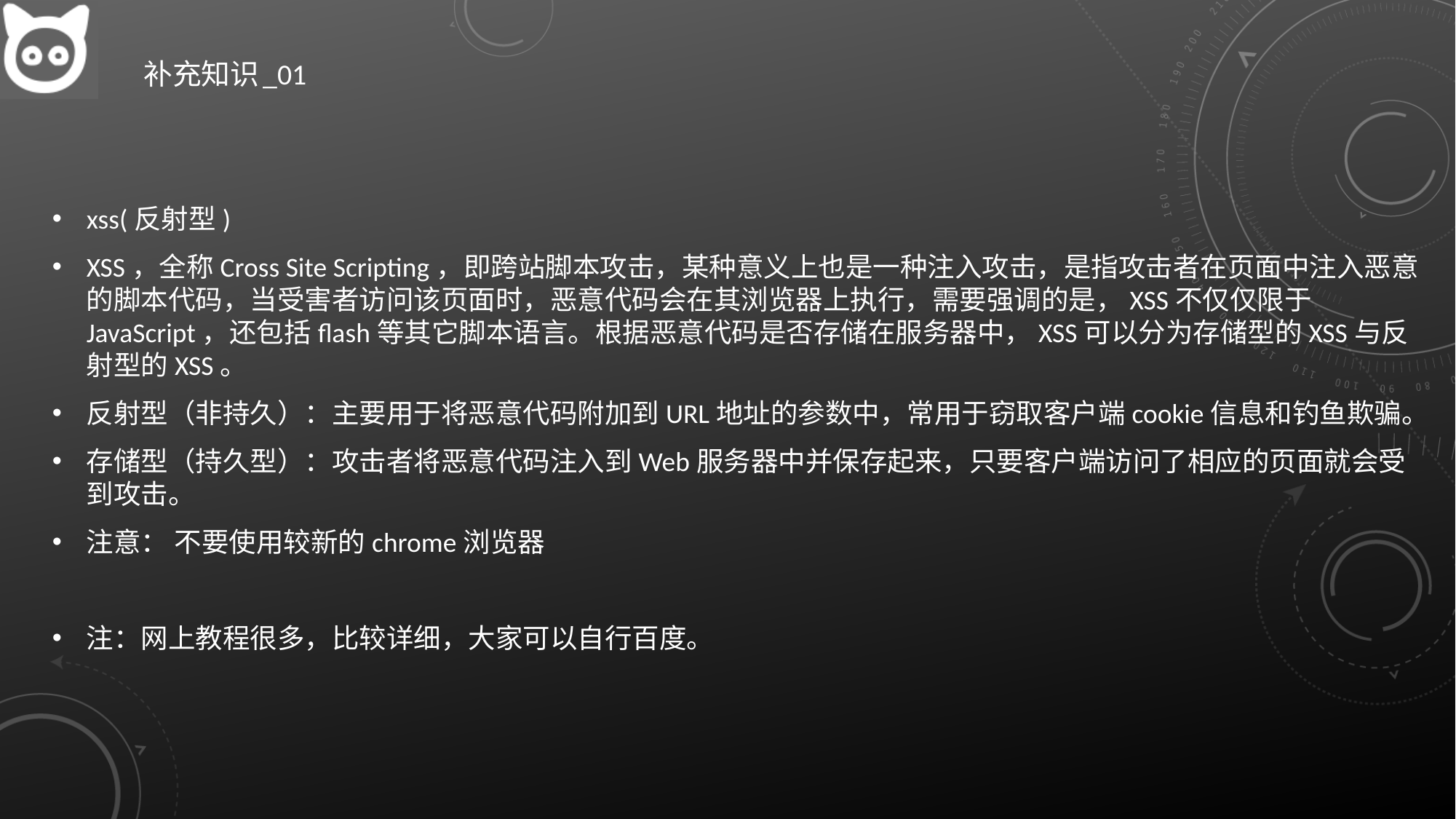

# 补充知识_01
xss(反射型)
XSS，全称Cross Site Scripting，即跨站脚本攻击，某种意义上也是一种注入攻击，是指攻击者在页面中注入恶意的脚本代码，当受害者访问该页面时，恶意代码会在其浏览器上执行，需要强调的是，XSS不仅仅限于JavaScript，还包括flash等其它脚本语言。根据恶意代码是否存储在服务器中，XSS可以分为存储型的XSS与反射型的XSS。
反射型（非持久）：主要用于将恶意代码附加到URL地址的参数中，常用于窃取客户端cookie信息和钓鱼欺骗。
存储型（持久型）：攻击者将恶意代码注入到Web服务器中并保存起来，只要客户端访问了相应的页面就会受到攻击。
注意： 不要使用较新的chrome浏览器

注：网上教程很多，比较详细，大家可以自行百度。